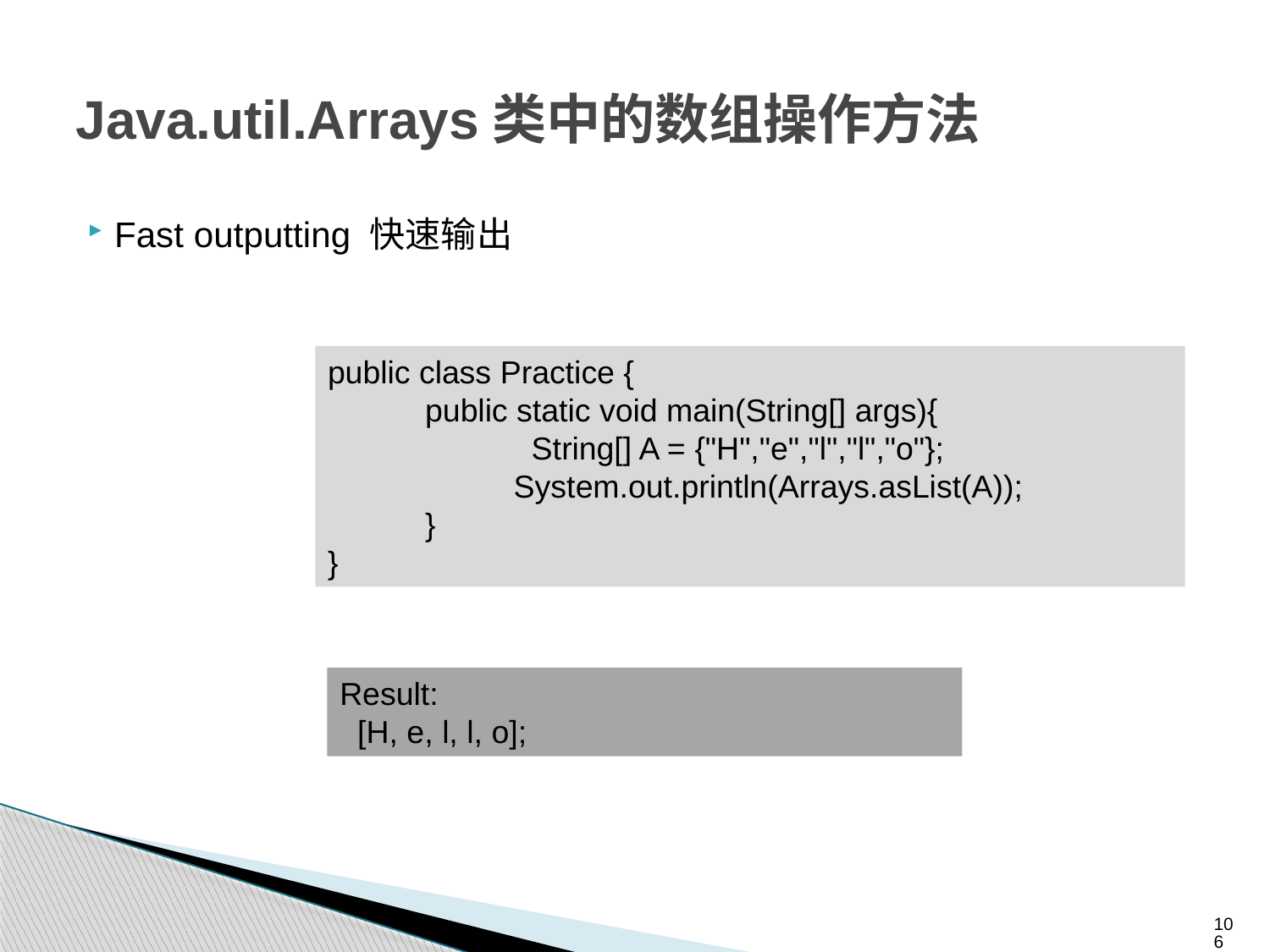

# Java.util.Arrays类中的数组操作方法
Fast outputting 快速输出
public class Practice {
           public static void main(String[] args){
                       String[] A = {"H","e","l","l","o"};
                     System.out.println(Arrays.asList(A));
           }
}
Result:
  [H, e, l, l, o];
106